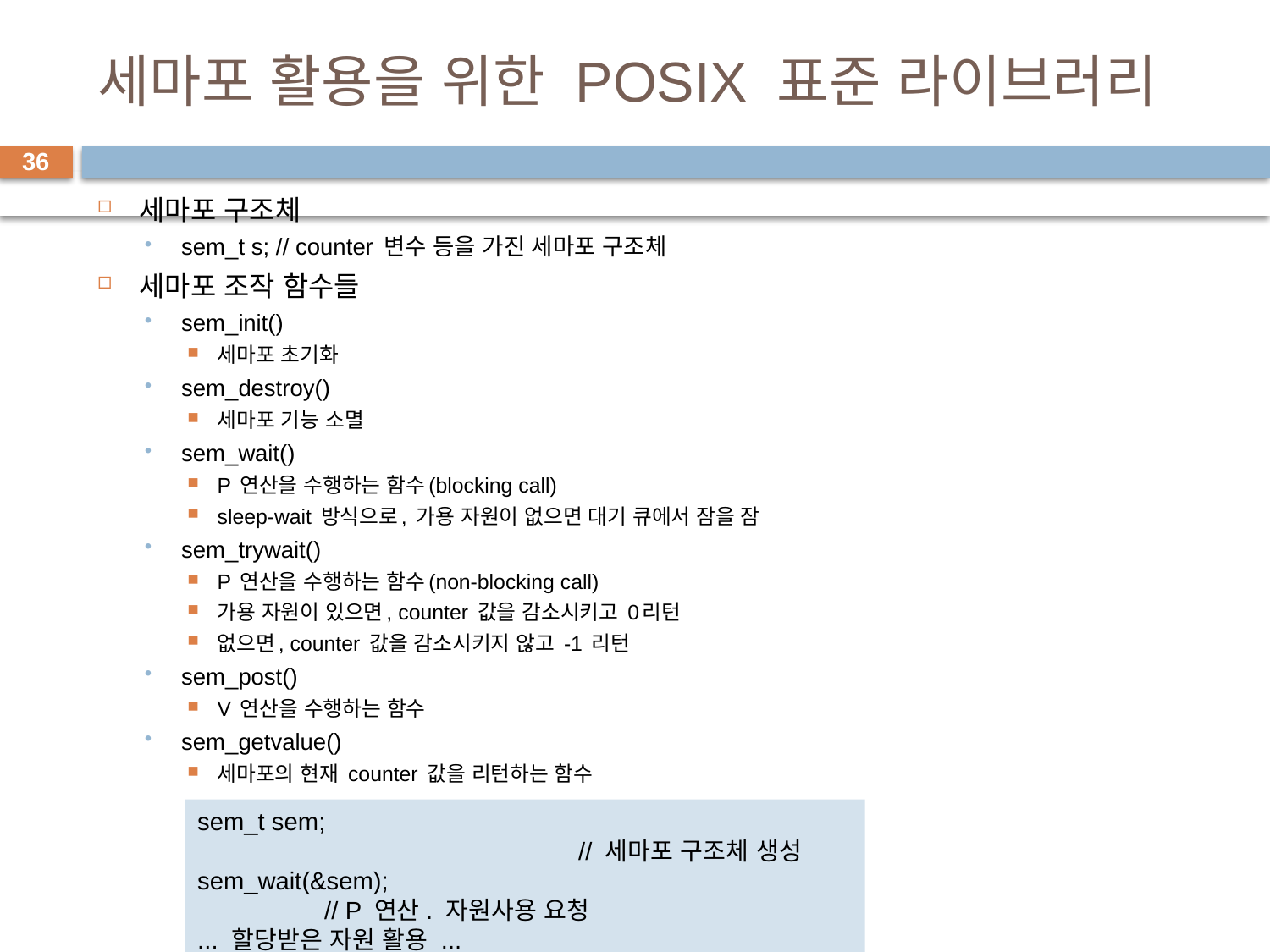

# 세마포 활용을 위한 POSIX 표준 라이브러리
36
세마포 구조체
sem_t s; // counter 변수 등을 가진 세마포 구조체
세마포 조작 함수들
sem_init()
세마포 초기화
sem_destroy()
세마포 기능 소멸
sem_wait()
P 연산을 수행하는 함수(blocking call)
sleep-wait 방식으로, 가용 자원이 없으면 대기 큐에서 잠을 잠
sem_trywait()
P 연산을 수행하는 함수(non-blocking call)
가용 자원이 있으면, counter 값을 감소시키고 0리턴
없으면, counter 값을 감소시키지 않고 -1 리턴
sem_post()
V 연산을 수행하는 함수
sem_getvalue()
세마포의 현재 counter 값을 리턴하는 함수

sem_t sem; 							// 세마포 구조체 생성
sem_wait(&sem); 					// P 연산. 자원사용 요청
... 할당받은 자원 활용 ...
sem_post(&sem); 				// V 연산. 자원사용 끝